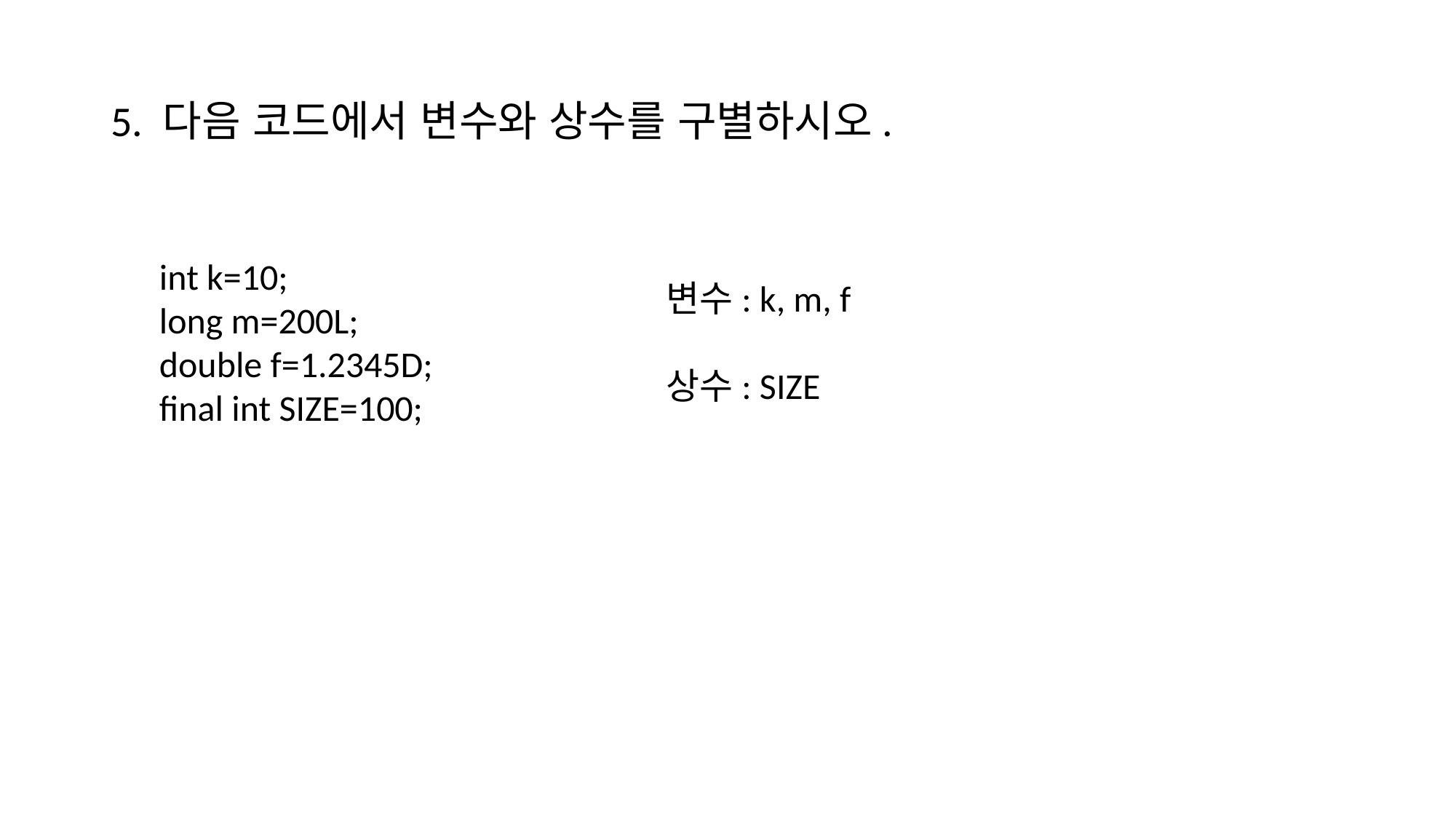

# 5. 다음 코드에서 변수와 상수를 구별하시오.

int k=10;
long m=200L;
double f=1.2345D;
final int SIZE=100;
변수: k, m, f

상수: SIZE